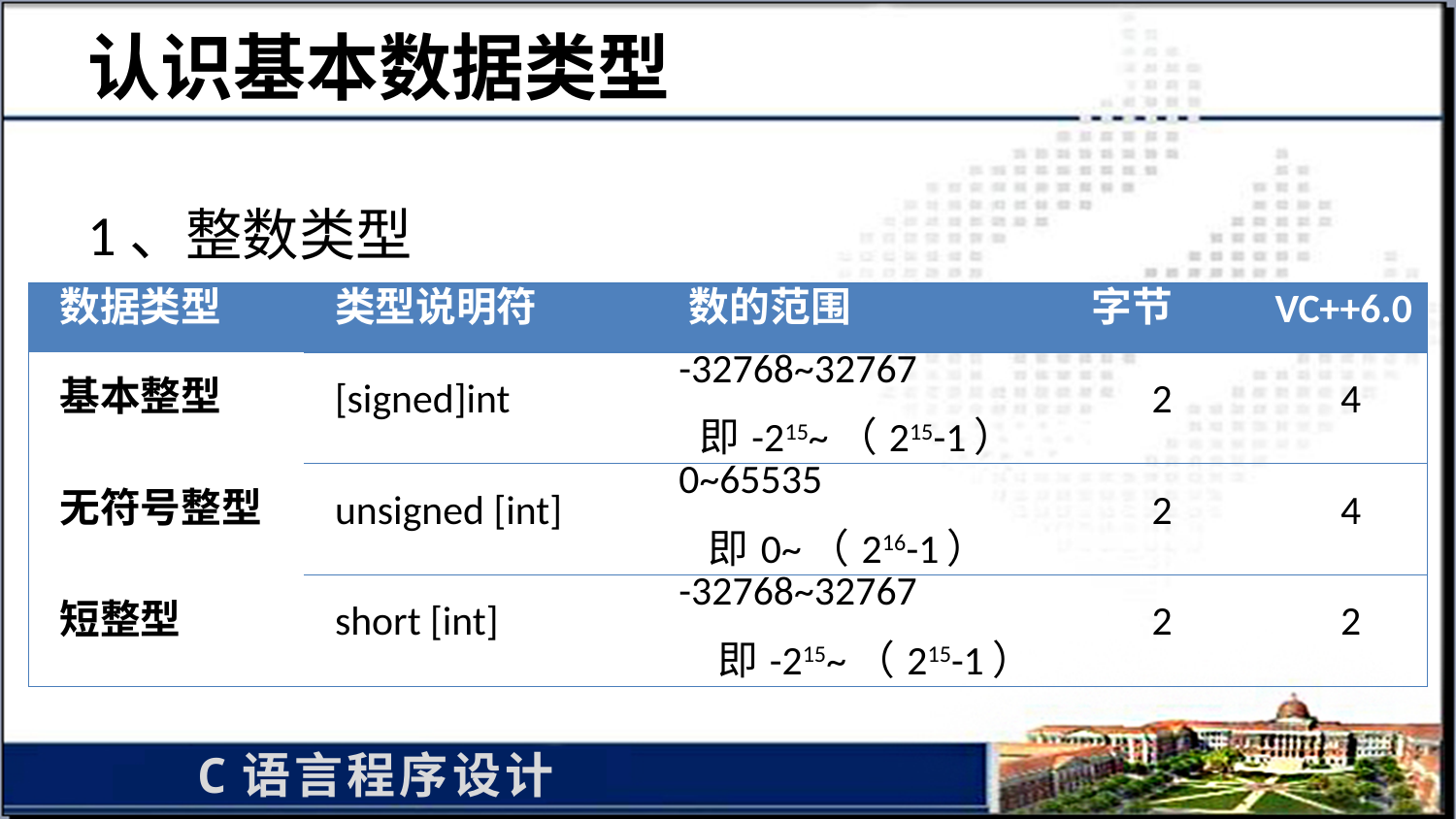

# 认识基本数据类型
1、整数类型
| 数据类型 | 类型说明符 | 数的范围 | 字节 | VC++6.0 |
| --- | --- | --- | --- | --- |
| 基本整型 | [signed]int | -32768~32767 即-215~（215-1） | 2 | 4 |
| 无符号整型 | unsigned [int] | 0~65535 即0~（216-1） | 2 | 4 |
| 短整型 | short [int] | -32768~32767 即-215~（215-1） | 2 | 2 |